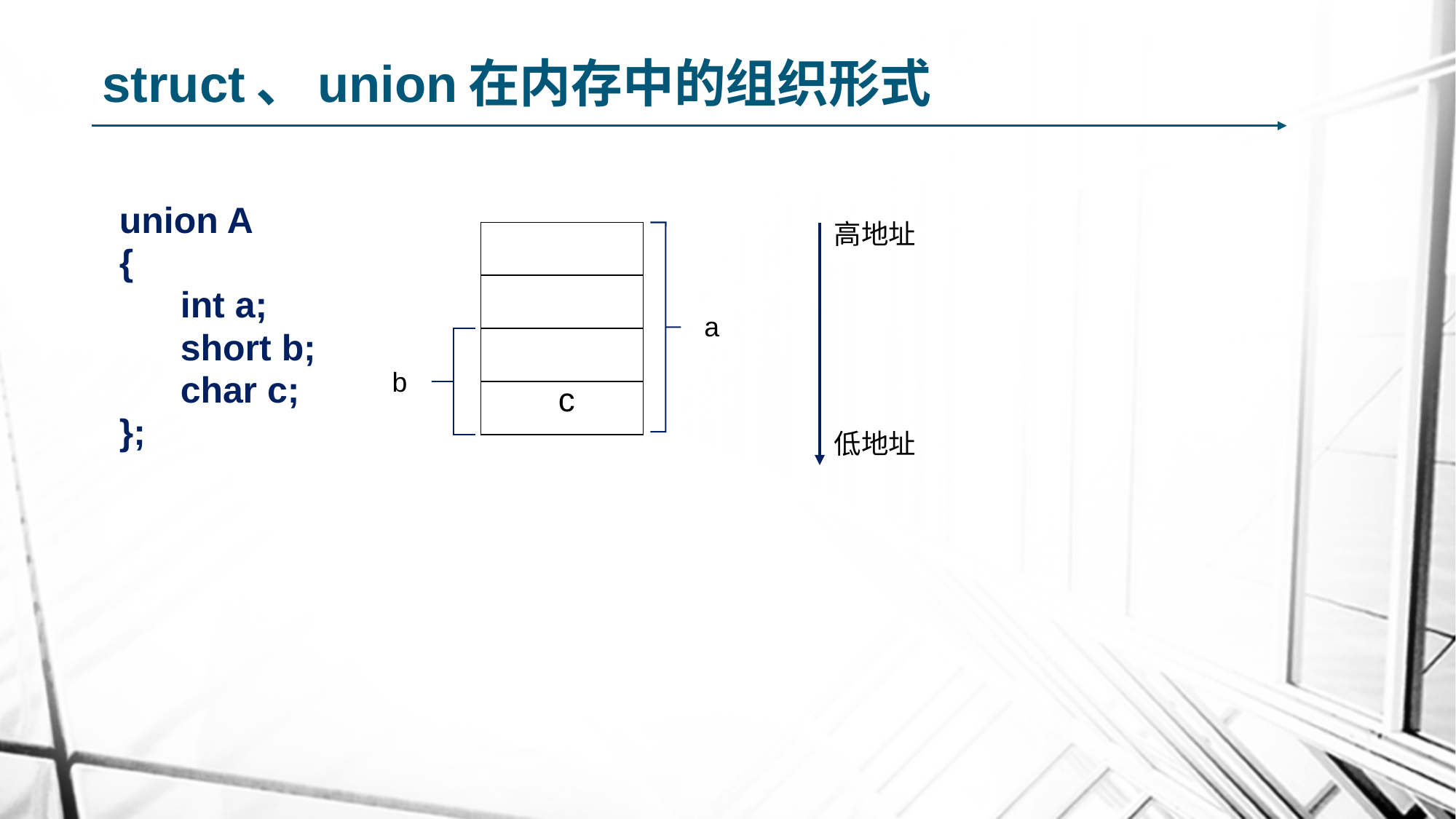

# struct、union在内存中的组织形式

union A
{
      int a;
      short b;
      char c;
};
高地址
|  |
| --- |
|  |
|  |
| c |

a

b
低地址